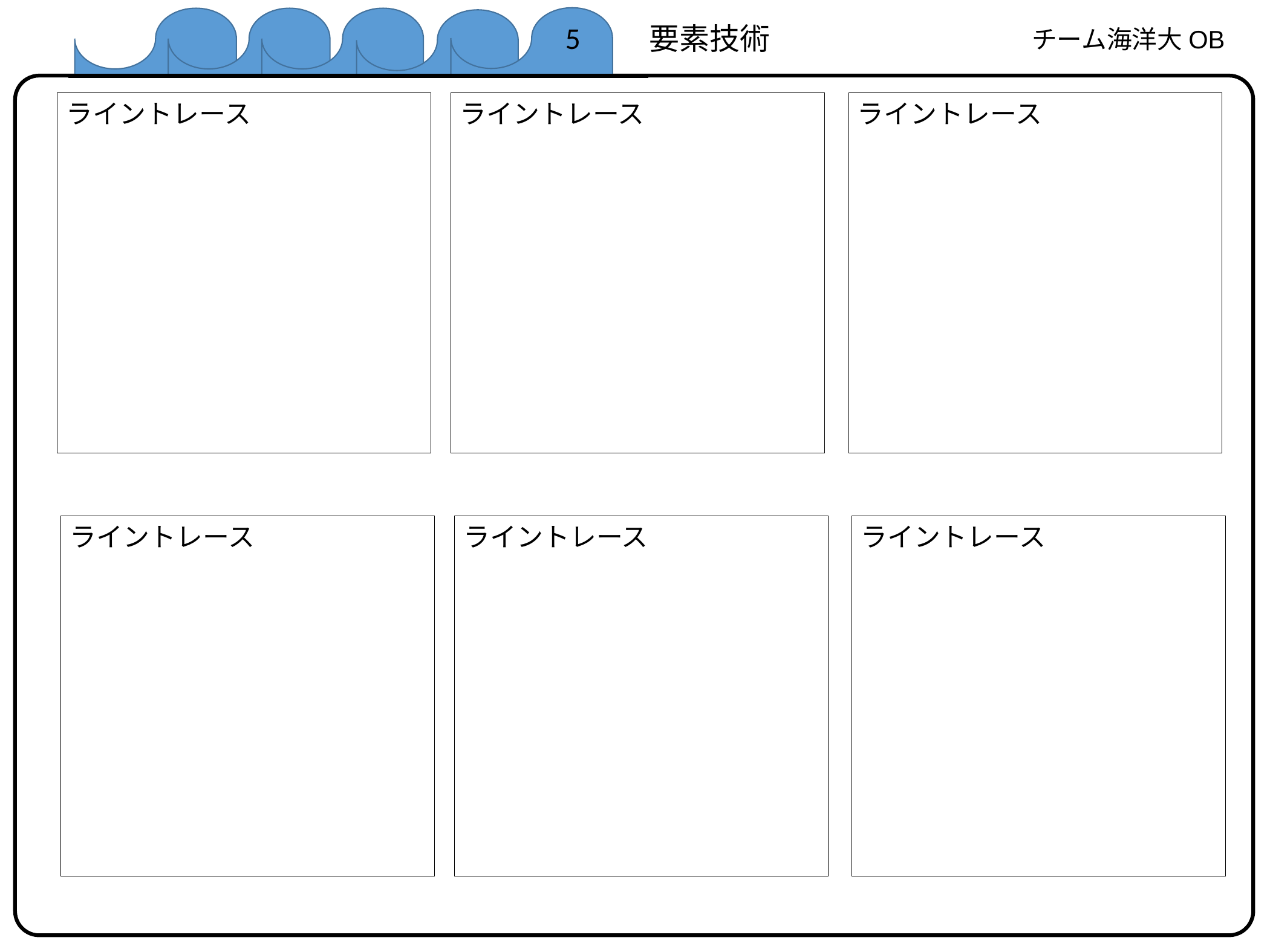

5
要素技術

ライントレース

ライントレース

ライントレース

ライントレース

ライントレース

ライントレース